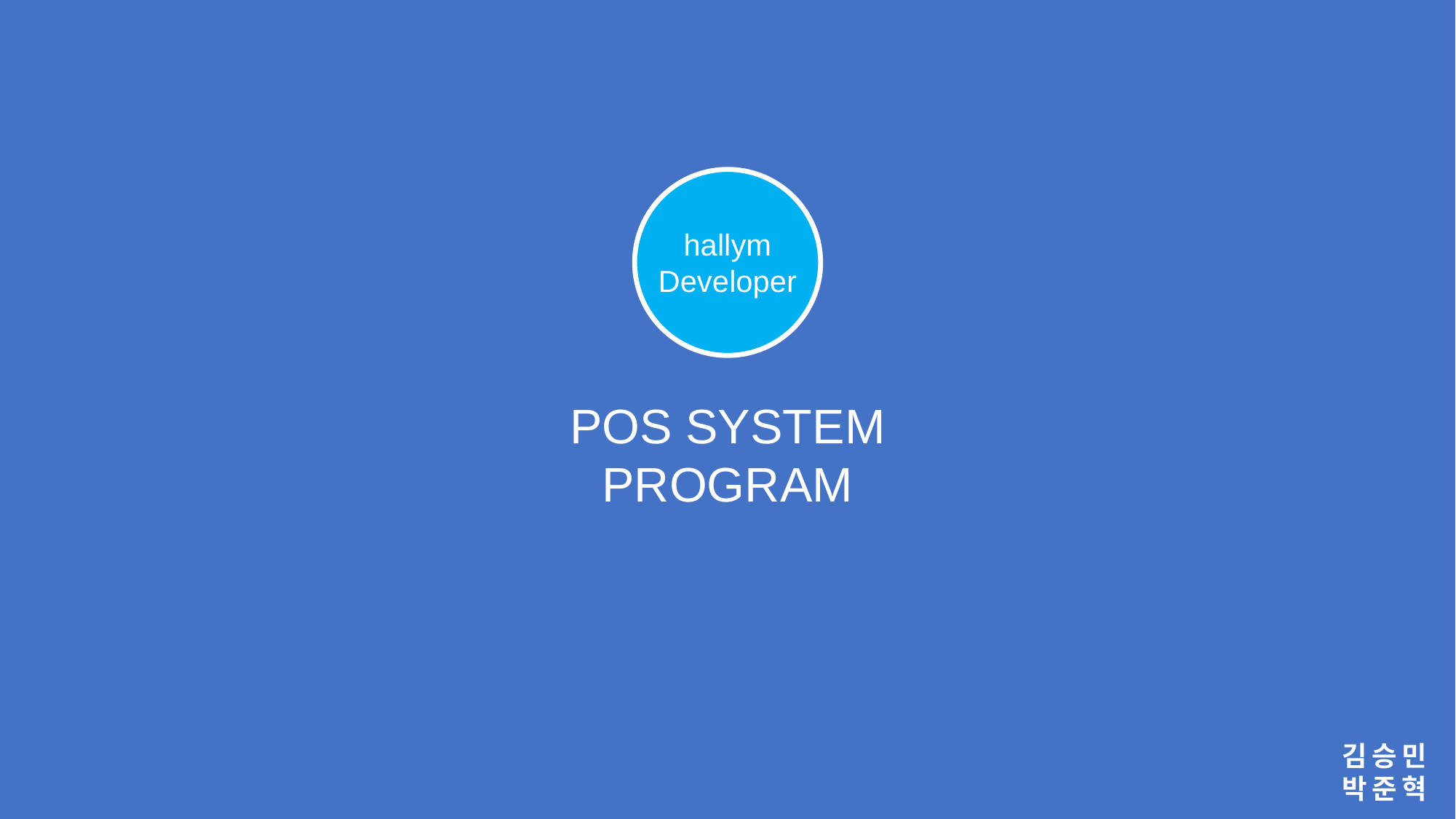

hallym
Developer
POS SYSTEM
PROGRAM
김승민
박준혁